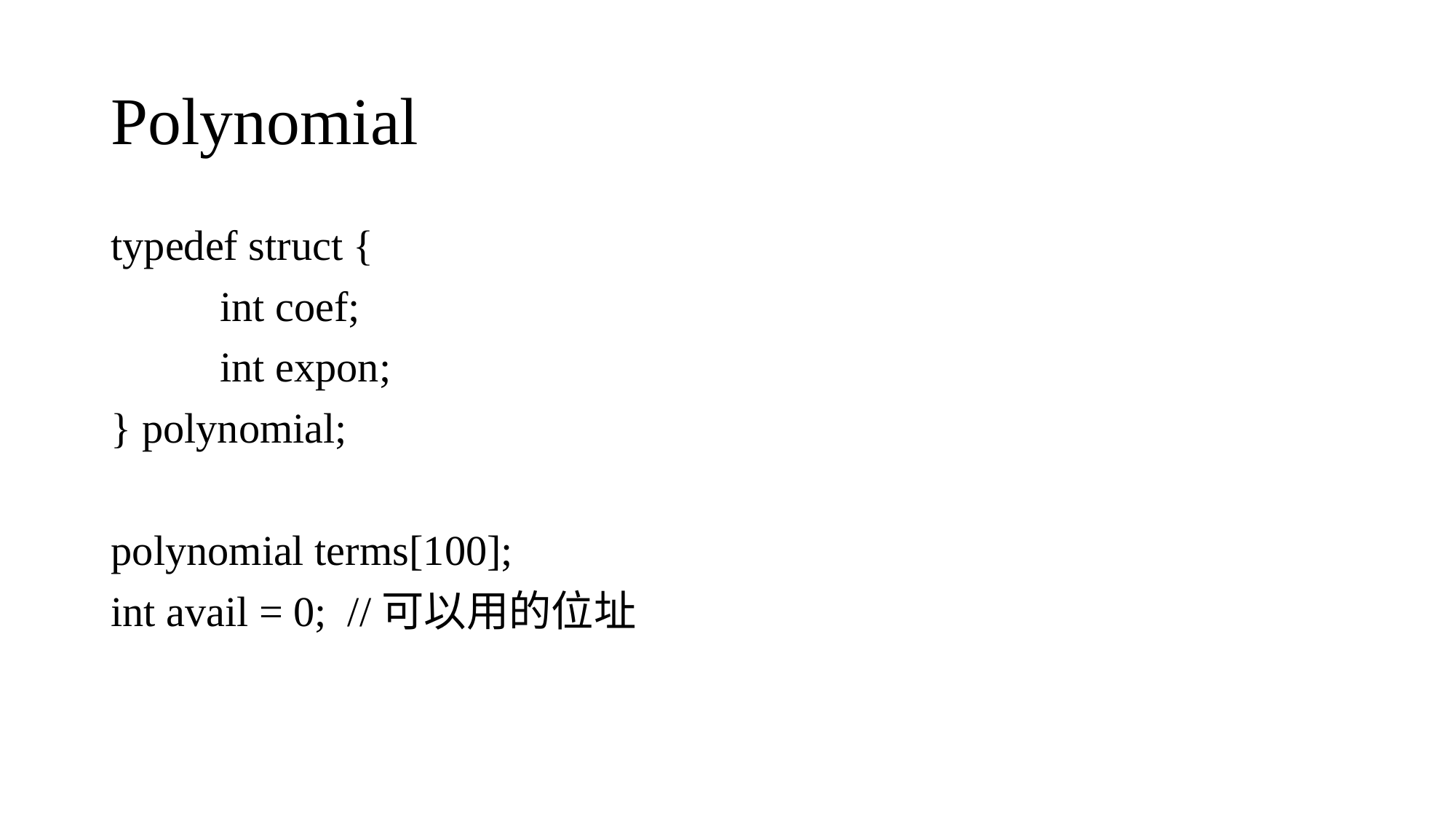

# Polynomial
typedef struct {
	int coef;
	int expon;
} polynomial;

polynomial terms[100];
int avail = 0;  //可以用的位址